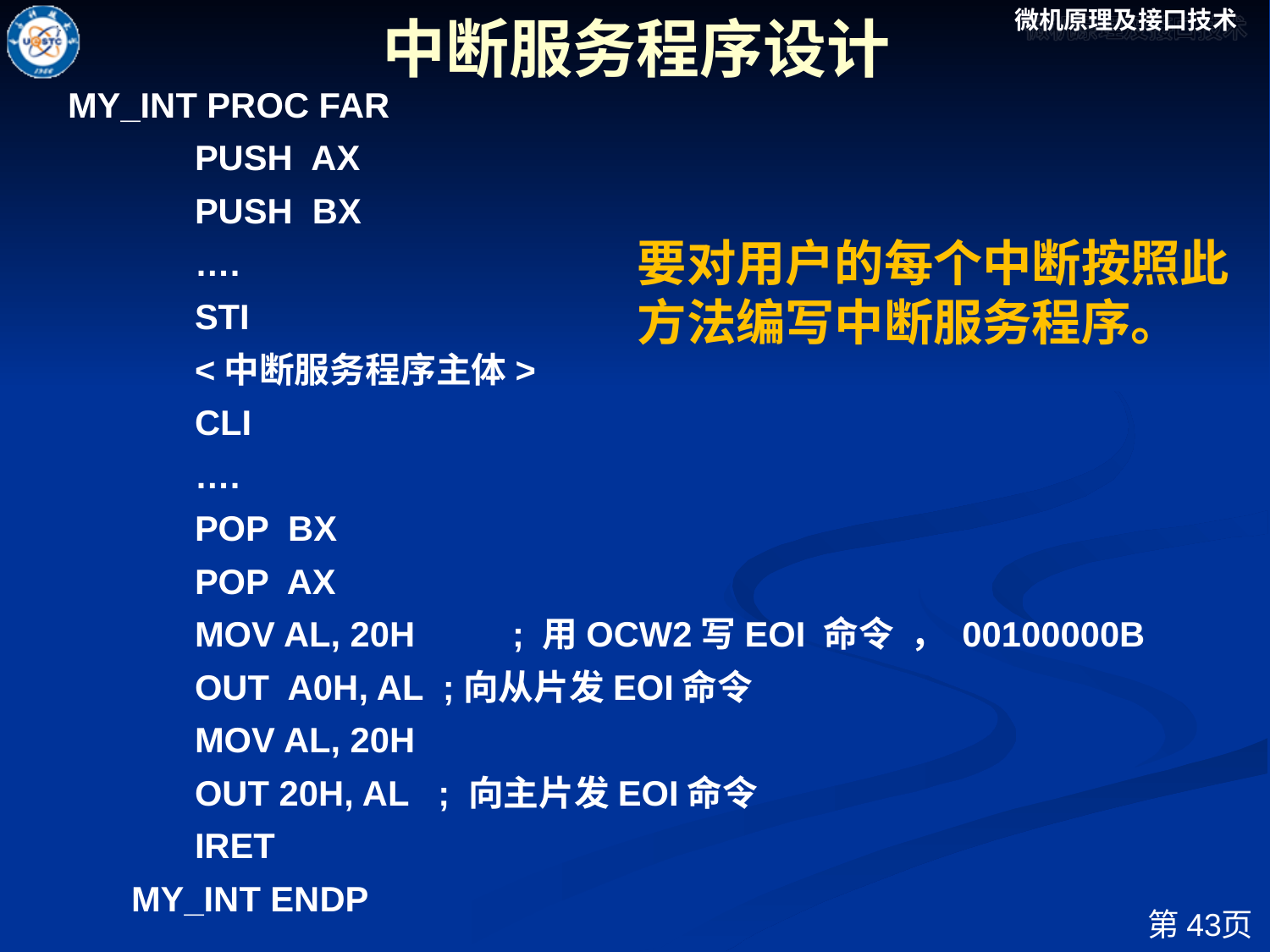

# 中断服务程序设计
MY_INT PROC FAR
PUSH  AX
PUSH  BX
….
STI
<中断服务程序主体>
CLI
….
POP  BX
POP  AX
MOV AL, 20H	; 用OCW2写EOI 命令  ， 00100000B
OUT  A0H, AL  ;向从片发EOI命令
MOV AL, 20H
OUT 20H, AL   ; 向主片发EOI命令
IRET
MY_INT ENDP
要对用户的每个中断按照此方法编写中断服务程序。